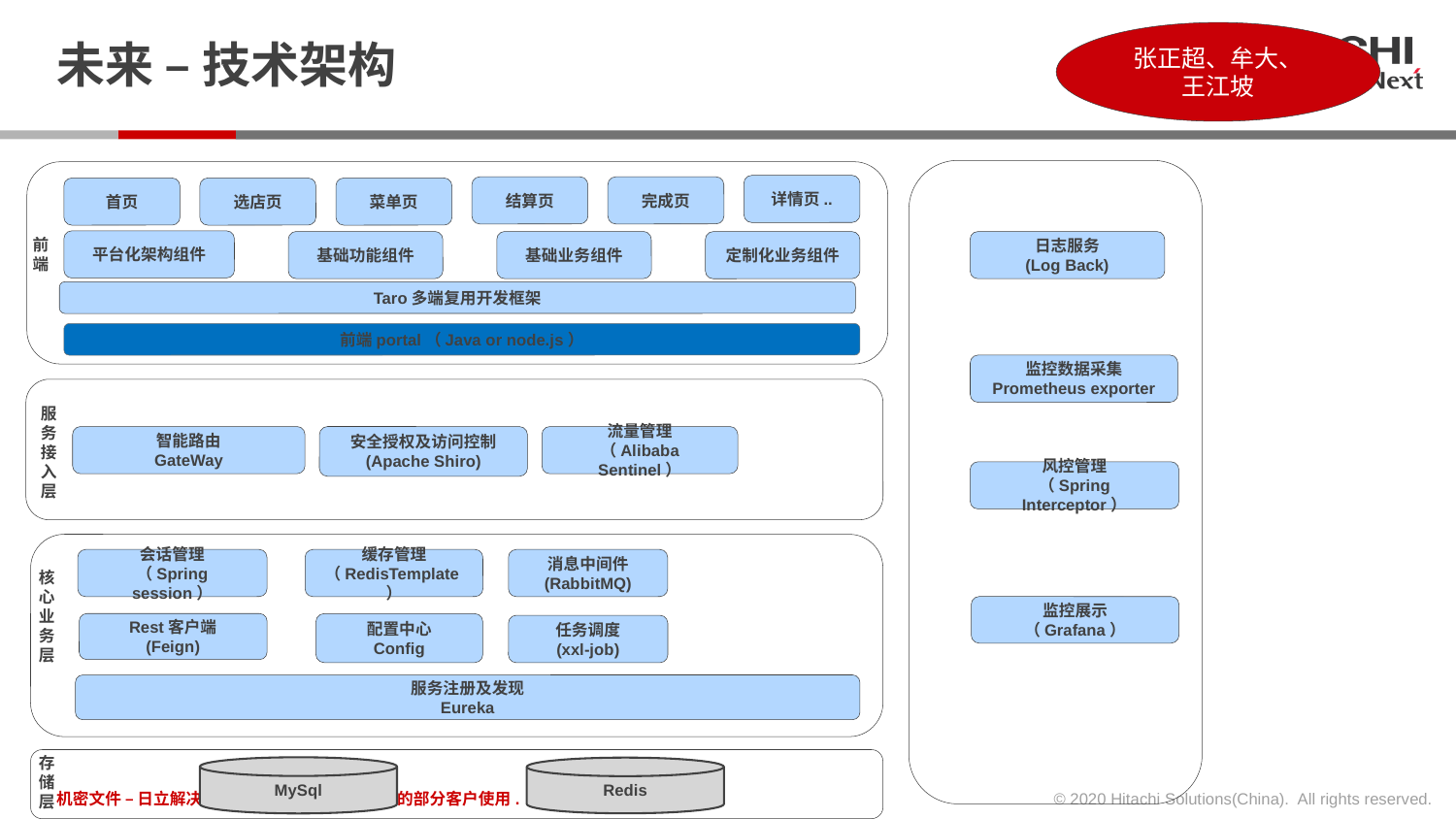

# 未来 – 技术架构
张正超、牟大、
王江坡

详情页..
结算页
完成页
首页
选店页
菜单页
前端
平台化架构组件
基础功能组件
基础业务组件
日志服务
(Log Back)
定制化业务组件
Taro多端复用开发框架
服务注册及发现
Eureka
前端portal（Java or node.js）

监控数据采集
Prometheus exporter

服务接入层
智能路由
GateWay
安全授权及访问控制
(Apache Shiro)
流量管理
（Alibaba Sentinel）
风控管理
（Spring Interceptor）

Rest客户端
(Feign)
会话管理
（Spring session）
缓存管理
（RedisTemplate）
消息中间件
(RabbitMQ)
配置中心
Config
核心业务层
监控展示
（Grafana）
任务调度
(xxl-job)
存储层

MySql
Redis